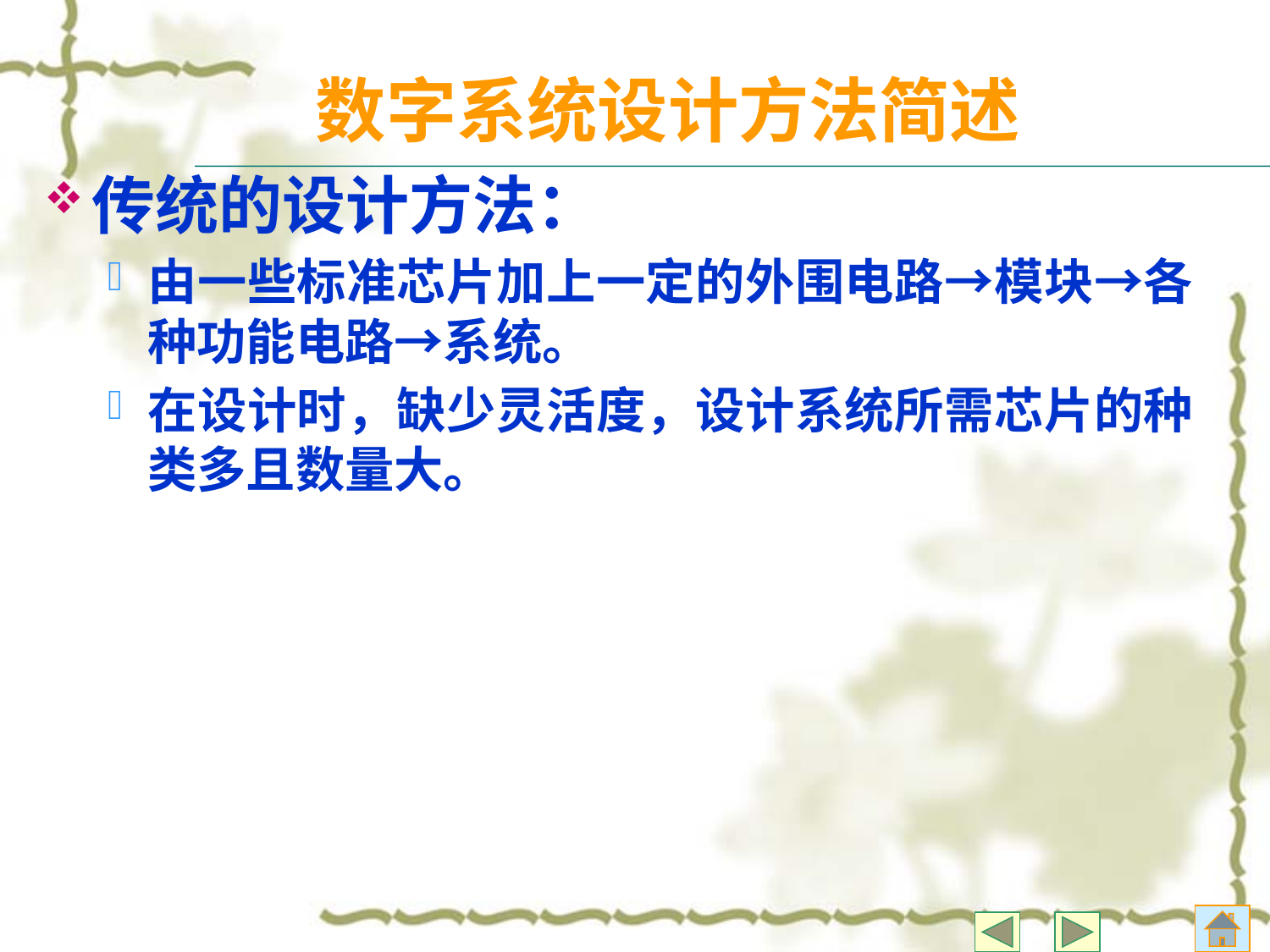

数字系统设计方法简述
传统的设计方法：
由一些标准芯片加上一定的外围电路→模块→各种功能电路→系统。
在设计时，缺少灵活度，设计系统所需芯片的种类多且数量大。